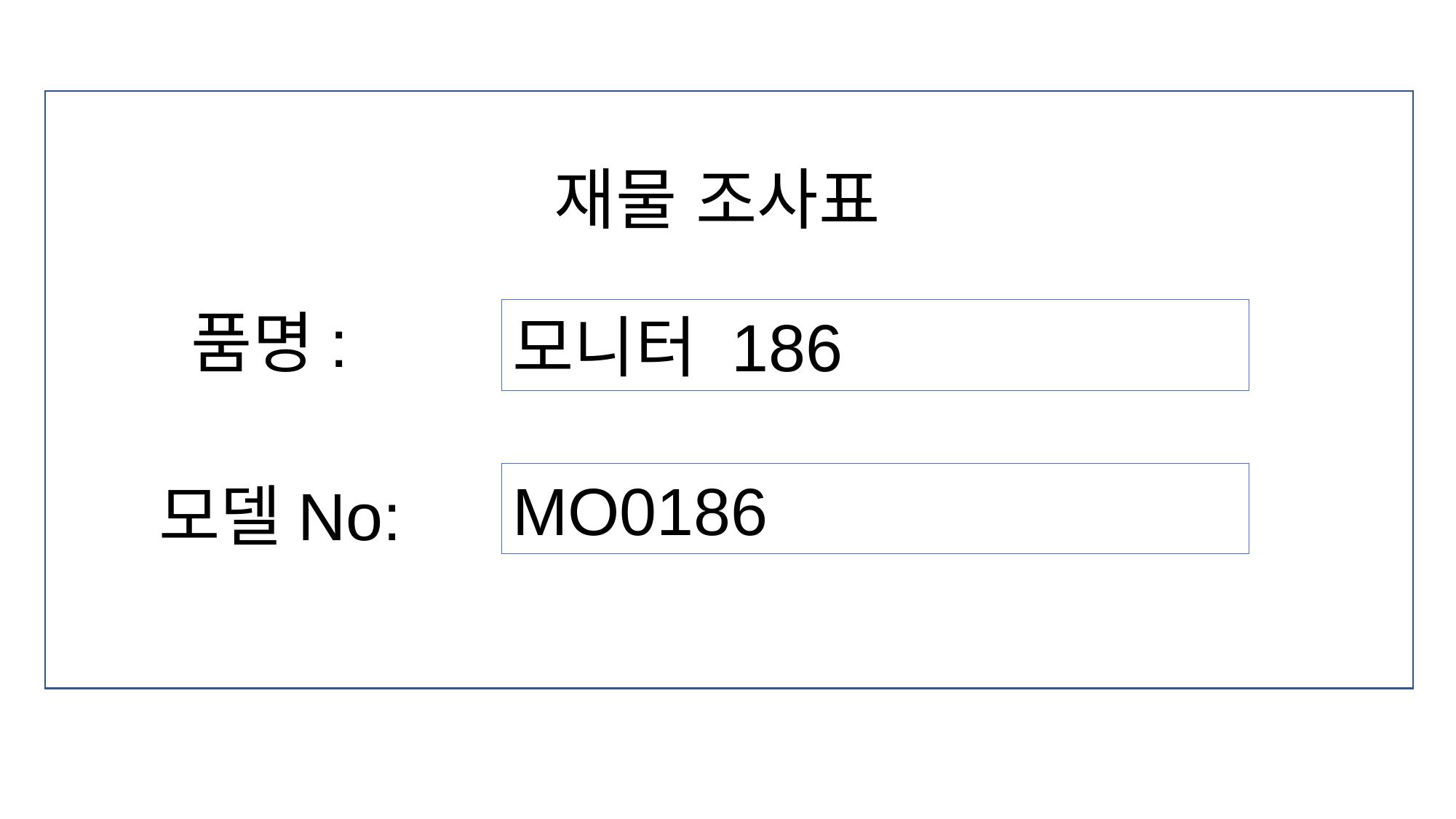

재물 조사표
품명:
모니터 186
MO0186
모델No: